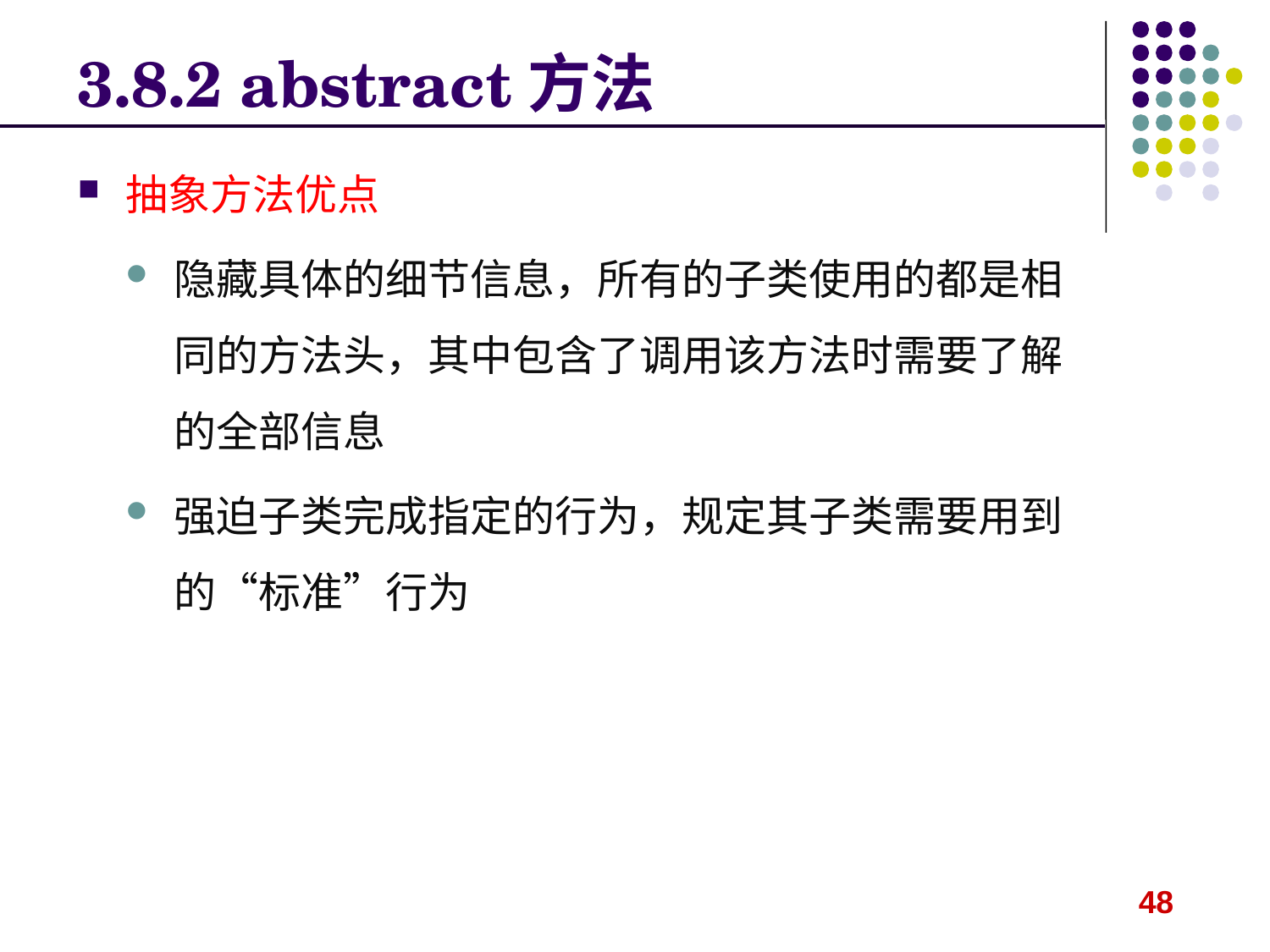

# 3.8.2 abstract方法
抽象方法优点
隐藏具体的细节信息，所有的子类使用的都是相同的方法头，其中包含了调用该方法时需要了解的全部信息
强迫子类完成指定的行为，规定其子类需要用到的“标准”行为